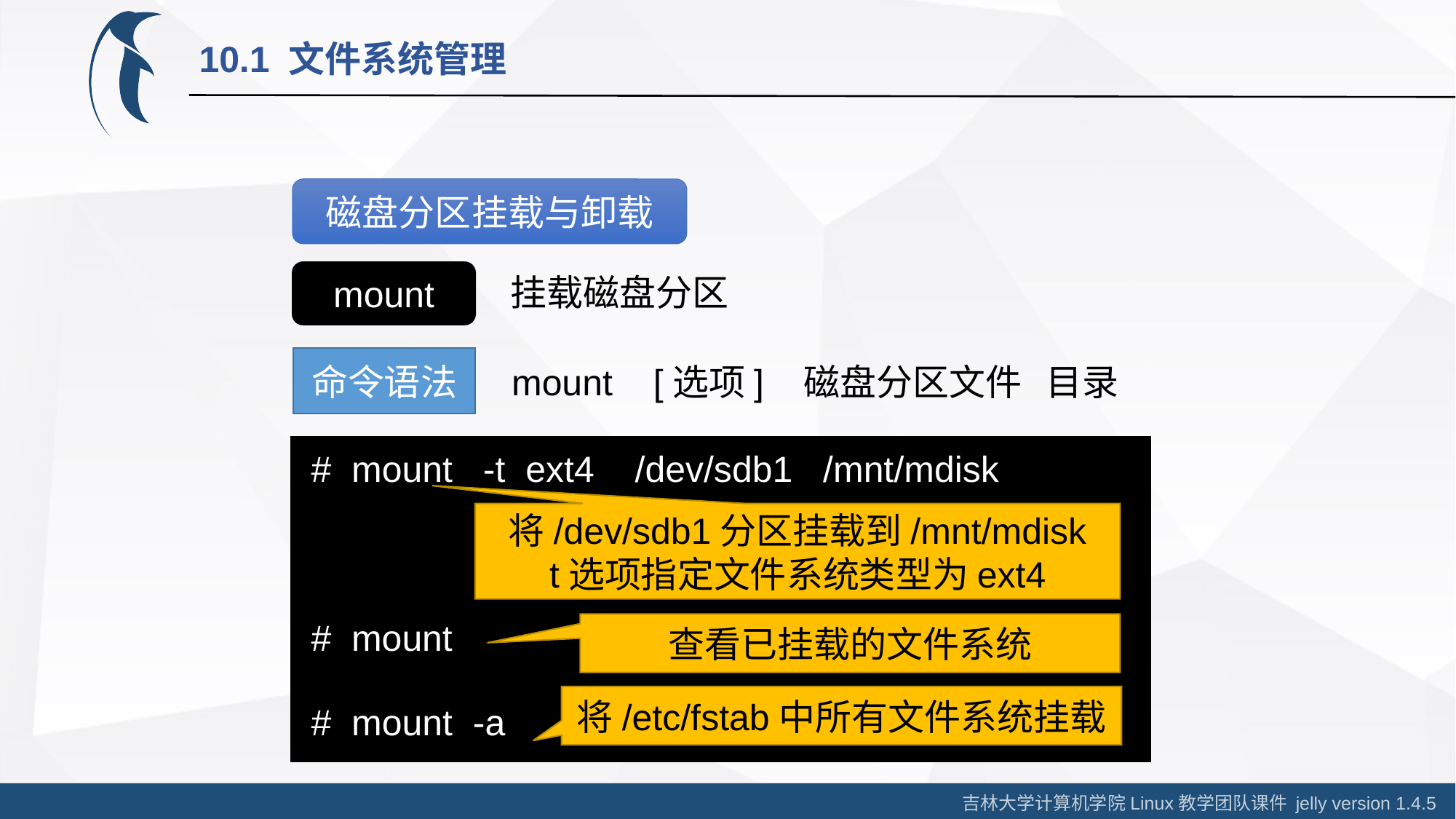

10.1 文件系统管理
磁盘分区挂载与卸载
mount
挂载磁盘分区
命令语法
mount    [选项]   磁盘分区文件   目录

#  mount   -t  ext4    /dev/sdb1   /mnt/mdisk
将/dev/sdb1分区挂载到/mnt/mdisk
t选项指定文件系统类型为ext4
#  mount
查看已挂载的文件系统
将/etc/fstab中所有文件系统挂载
#  mount  -a